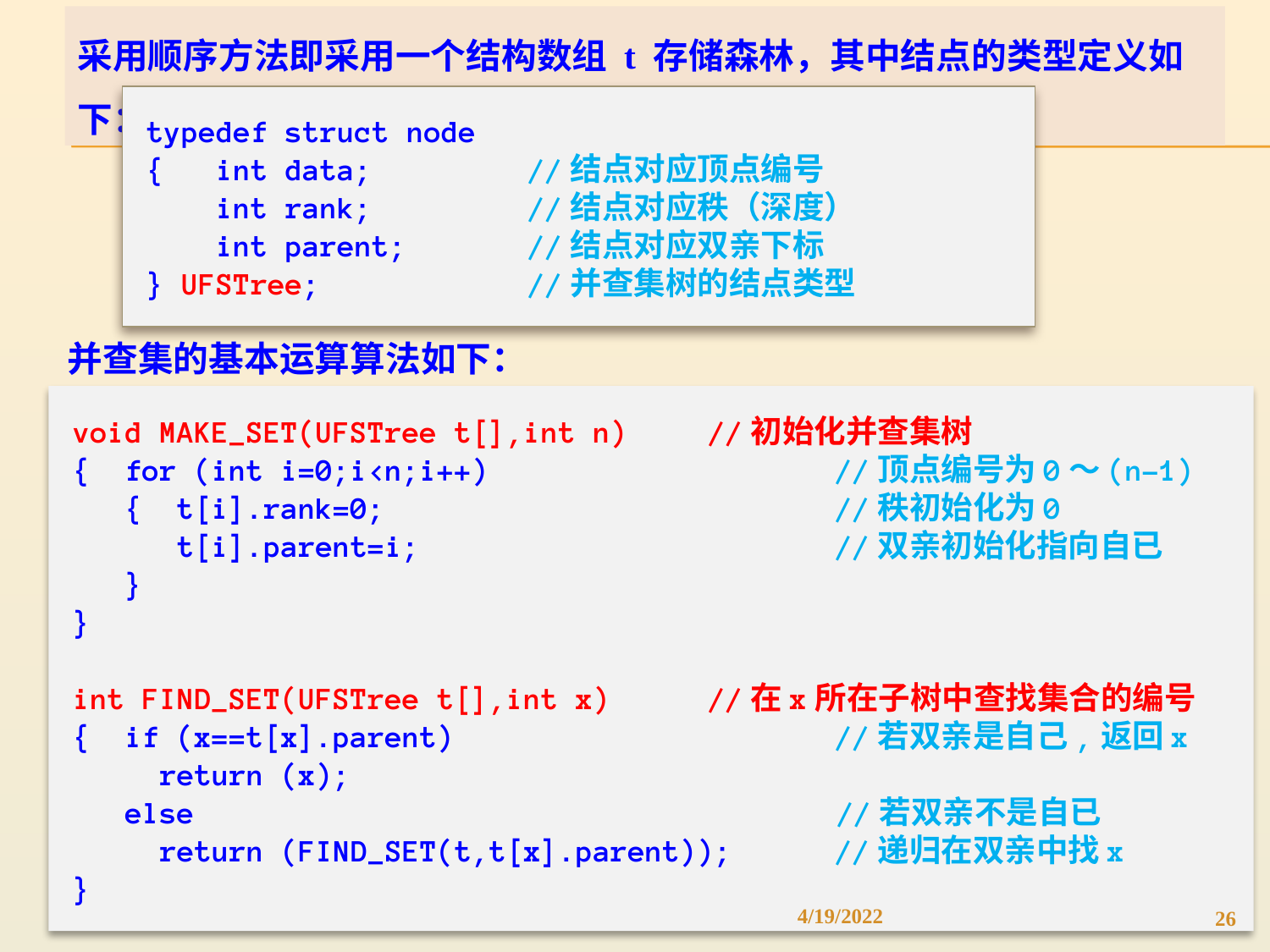

采用顺序方法即采用一个结构数组 t 存储森林，其中结点的类型定义如下：
typedef struct node
{   int data;		//结点对应顶点编号
    int rank;		//结点对应秩（深度）
    int parent;	//结点对应双亲下标
} UFSTree;		//并查集树的结点类型
并查集的基本运算算法如下：
void MAKE_SET(UFSTree t[],int n)	//初始化并查集树
{  for (int i=0;i<n;i++)			//顶点编号为0～(n-1)
   {  t[i].rank=0;				//秩初始化为0
      t[i].parent=i;				//双亲初始化指向自已
   }
}
int FIND_SET(UFSTree t[],int x)	//在x所在子树中查找集合的编号
{  if (x==t[x].parent)			//若双亲是自己,返回x
     return (x);
   else                                     //若双亲不是自已
     return (FIND_SET(t,t[x].parent)); 	//递归在双亲中找x
}
4/19/2022
26